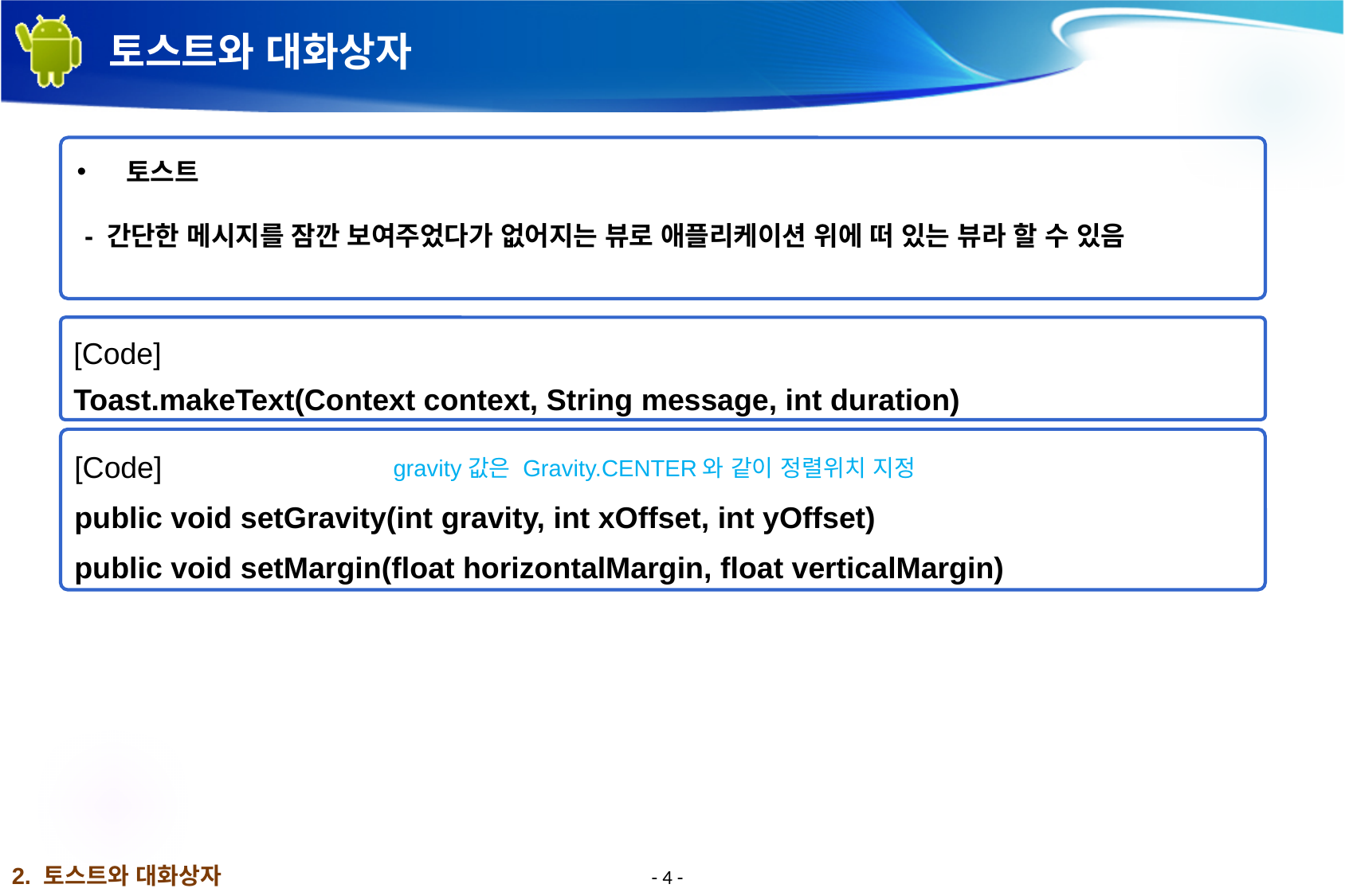

# 토스트와 대화상자

  토스트

 - 간단한 메시지를 잠깐 보여주었다가 없어지는 뷰로 애플리케이션 위에 떠 있는 뷰라 할 수 있음
[Code]
Toast.makeText(Context context, String message, int duration)
[Code]
public void setGravity(int gravity, int xOffset, int yOffset)
public void setMargin(float horizontalMargin, float verticalMargin)
gravity값은 Gravity.CENTER와 같이 정렬위치 지정
2. 토스트와 대화상자